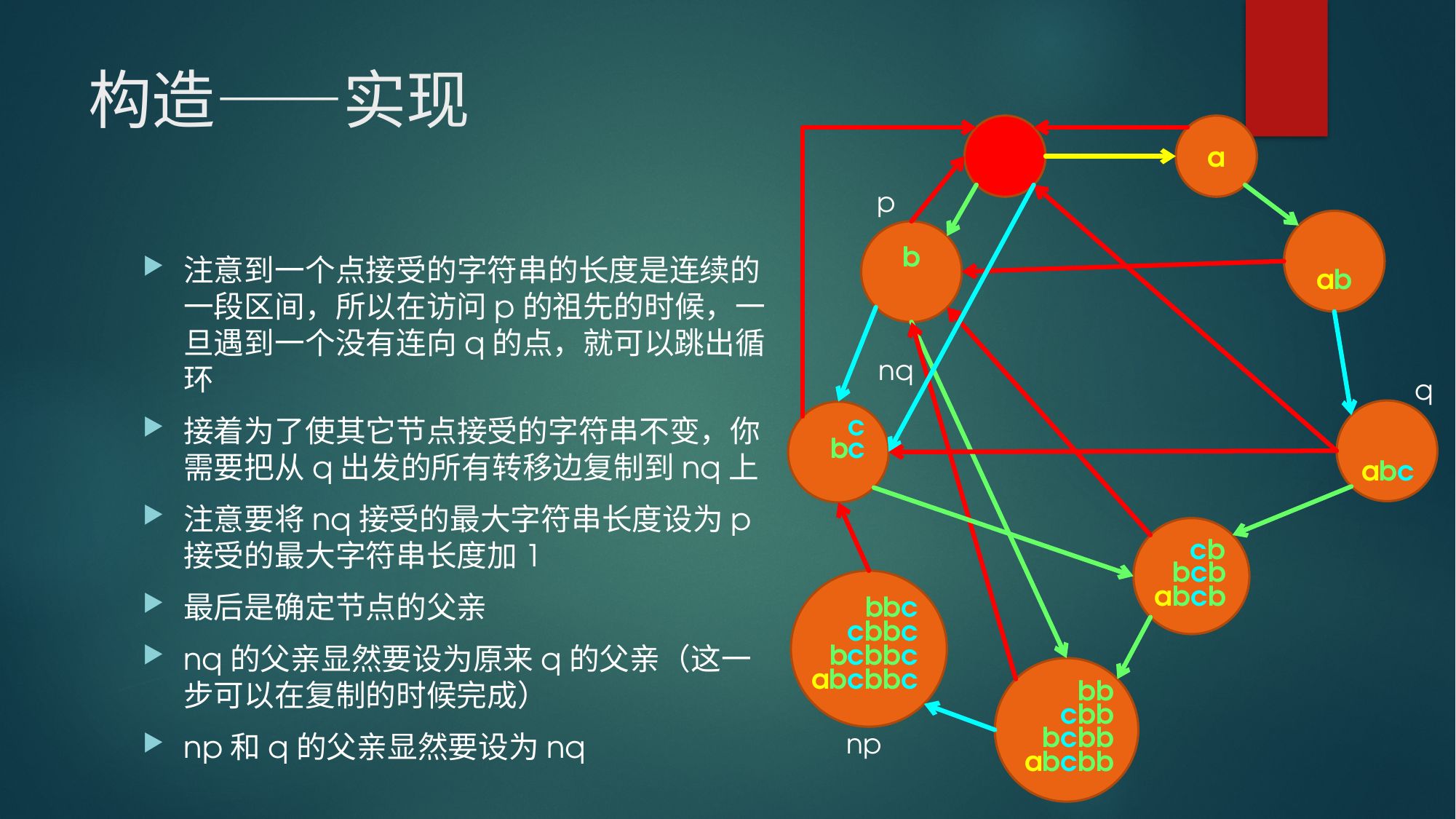

# 构造——实现

a
p

b
注意到一个点接受的字符串的长度是连续的一段区间，所以在访问p的祖先的时候，一旦遇到一个没有连向q的点，就可以跳出循环
接着为了使其它节点接受的字符串不变，你需要把从q出发的所有转移边复制到nq上
注意要将nq接受的最大字符串长度设为p接受的最大字符串长度加1
最后是确定节点的父亲
nq的父亲显然要设为原来q的父亲（这一步可以在复制的时候完成）
np和q的父亲显然要设为nq

ab
nq
q

c
bc
abc

cb
bcb

abcb
bbc
cbbc
bcbbc
abcbbc

bb
cbb
bcbb
np
abcbb